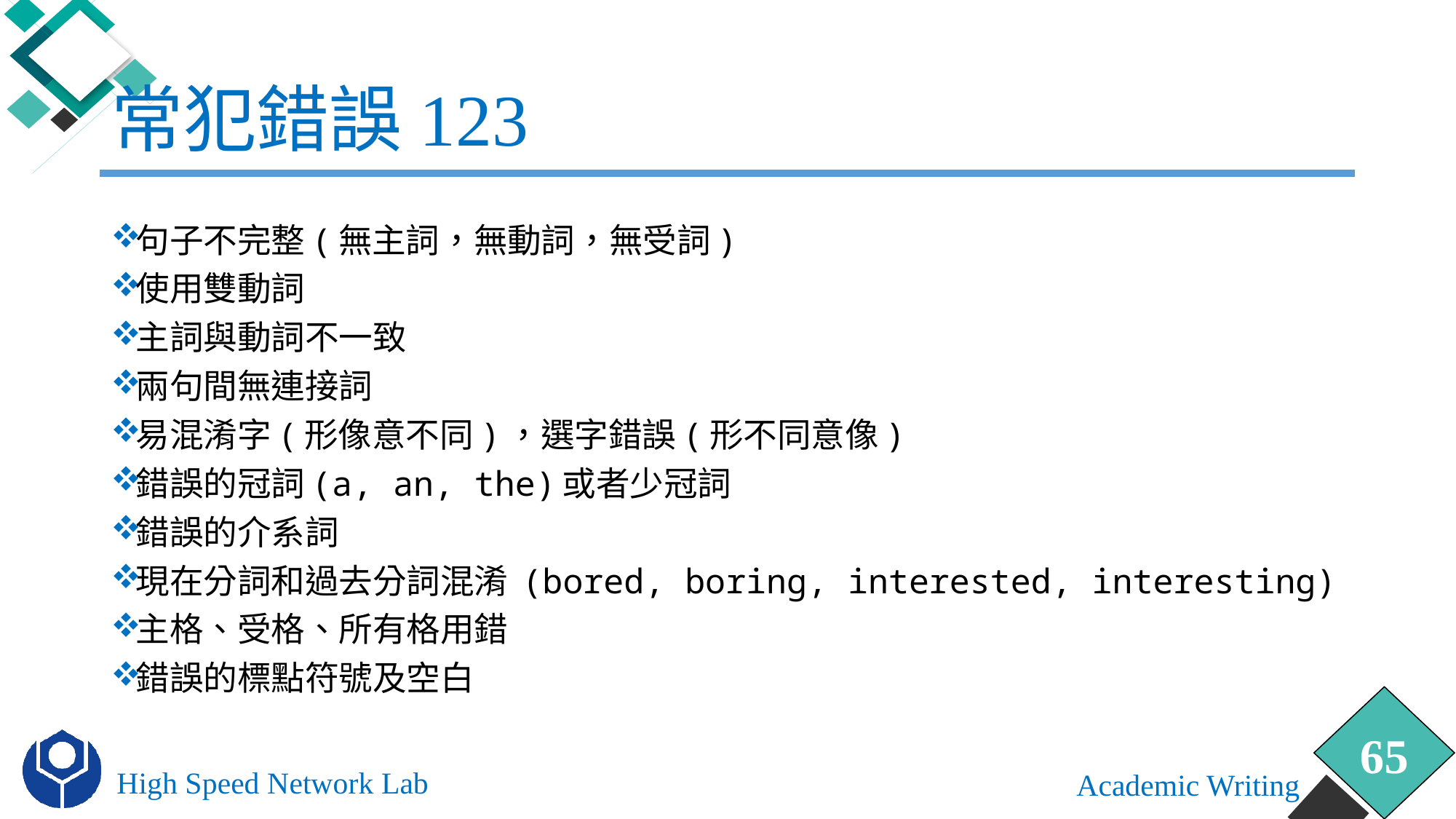

# 常犯錯誤123
句子不完整(無主詞，無動詞，無受詞)
使用雙動詞
主詞與動詞不一致
兩句間無連接詞
易混淆字(形像意不同)，選字錯誤(形不同意像)
錯誤的冠詞(a, an, the)或者少冠詞
錯誤的介系詞
現在分詞和過去分詞混淆 (bored, boring, interested, interesting)
主格、受格、所有格用錯
錯誤的標點符號及空白